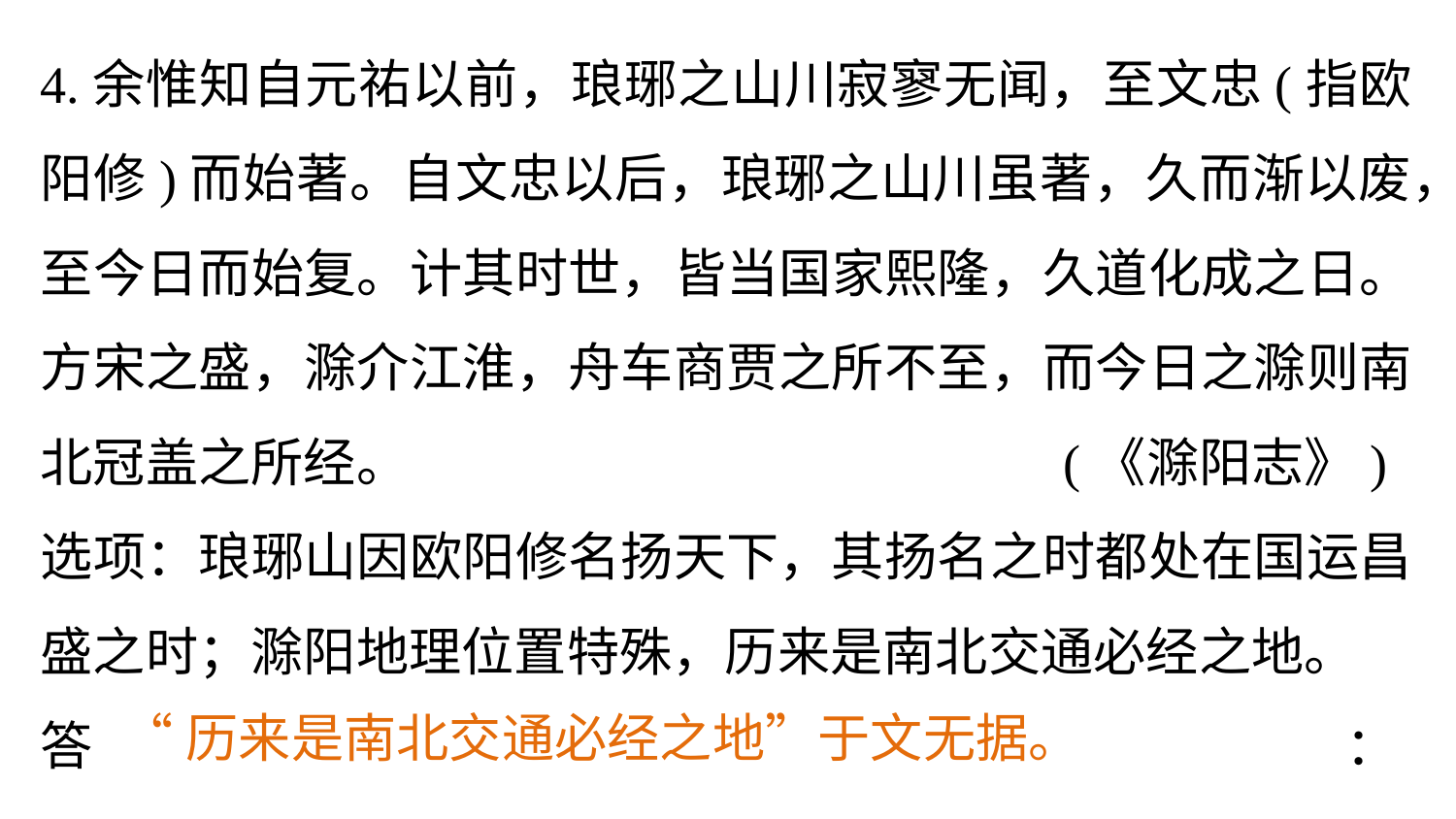

4.余惟知自元祐以前，琅琊之山川寂寥无闻，至文忠(指欧阳修)而始著。自文忠以后，琅琊之山川虽著，久而渐以废，至今日而始复。计其时世，皆当国家熙隆，久道化成之日。方宋之盛，滁介江淮，舟车商贾之所不至，而今日之滁则南北冠盖之所经。                                                      (《滁阳志》)
选项：琅琊山因欧阳修名扬天下，其扬名之时都处在国运昌盛之时；滁阳地理位置特殊，历来是南北交通必经之地。
答：________________________________________________
“历来是南北交通必经之地”于文无据。